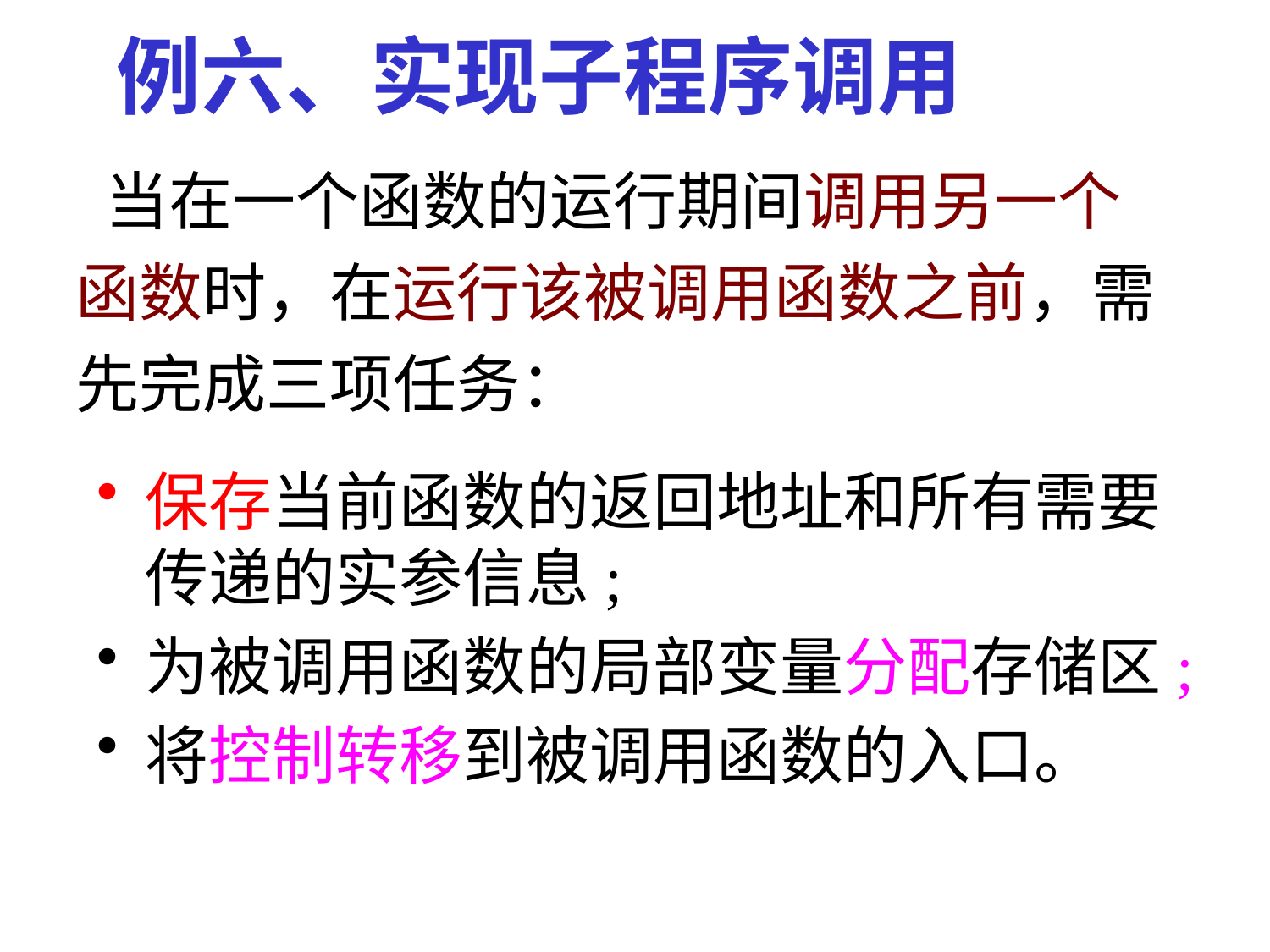

例六、实现子程序调用
 当在一个函数的运行期间调用另一个函数时，在运行该被调用函数之前，需先完成三项任务：
保存当前函数的返回地址和所有需要传递的实参信息;
为被调用函数的局部变量分配存储区;
将控制转移到被调用函数的入口。